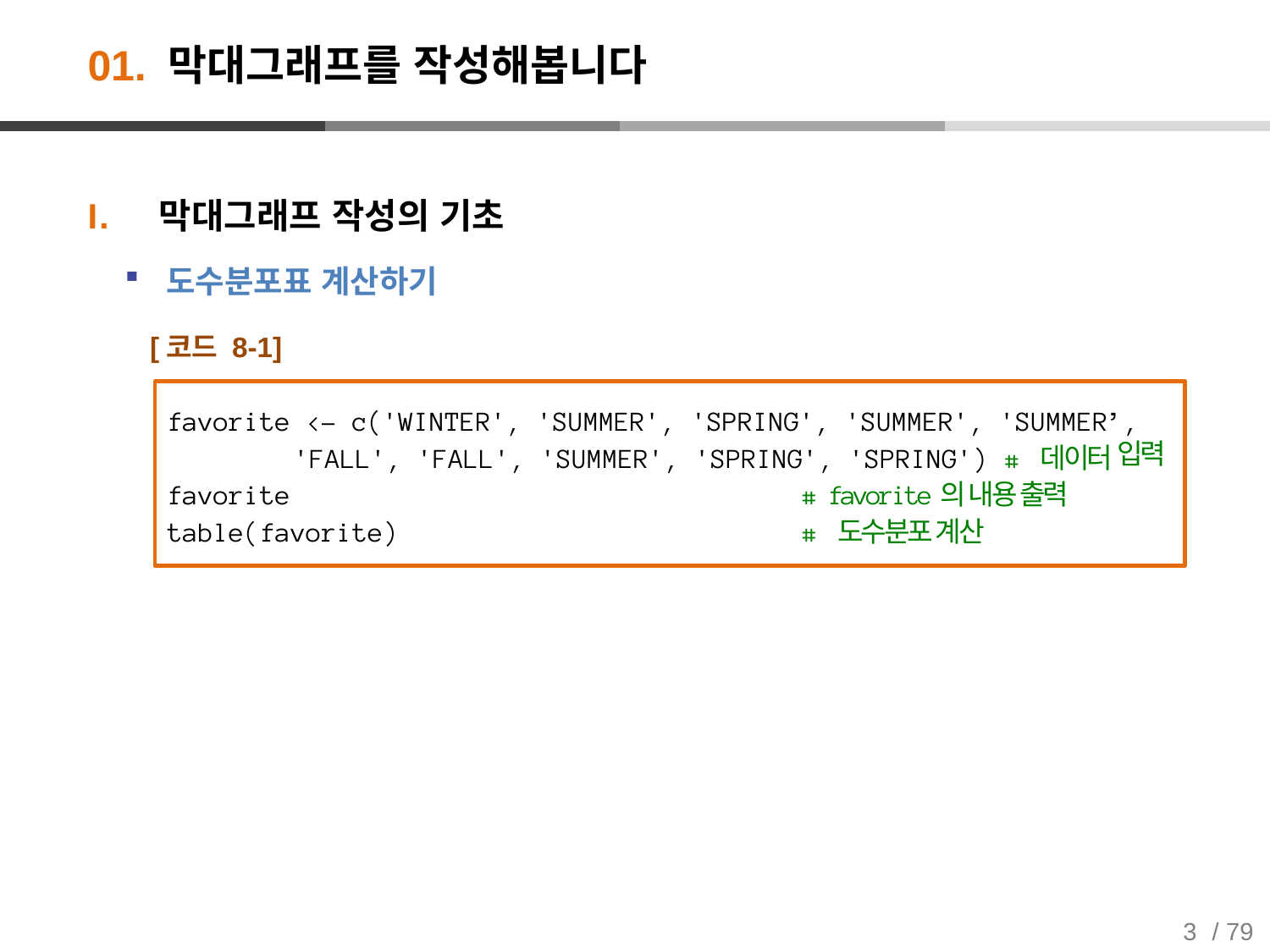

# 01. 막대그래프를 작성해봅니다
막대그래프 작성의 기초
 도수분포표 계산하기
[코드 8-1]
favorite <- c('WINTER', 'SUMMER', 'SPRING', 'SUMMER', 'SUMMER’,
 	'FALL', 'FALL', 'SUMMER', 'SPRING', 'SPRING') # 데이터 favorite 				# favorite의 내용 출력
table(favorite) 				# 도수분포 계산
입력